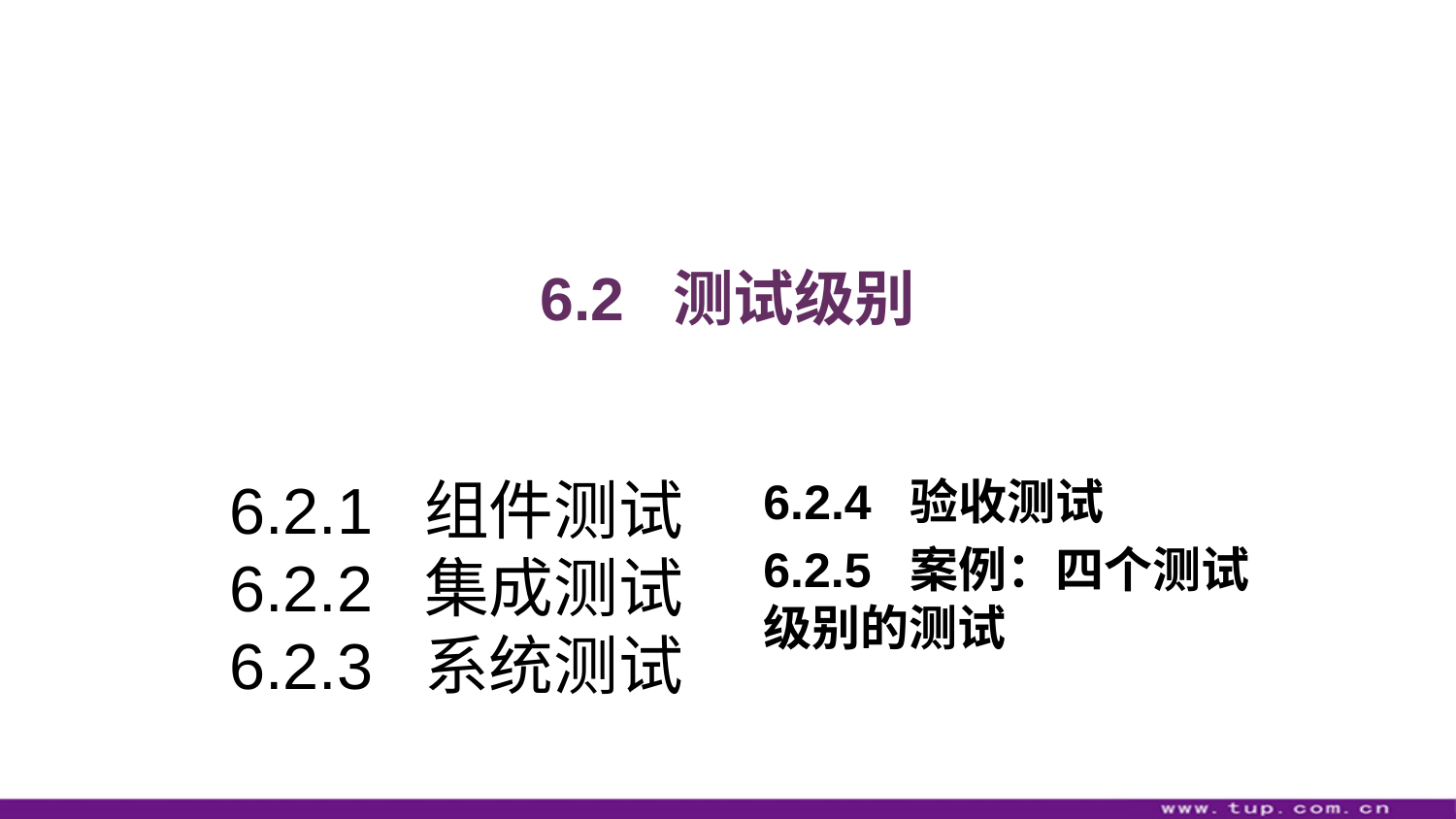

# 6.2  测试级别
6.2.1  组件测试
6.2.2  集成测试
6.2.3  系统测试
6.2.4  验收测试
6.2.5  案例：四个测试级别的测试